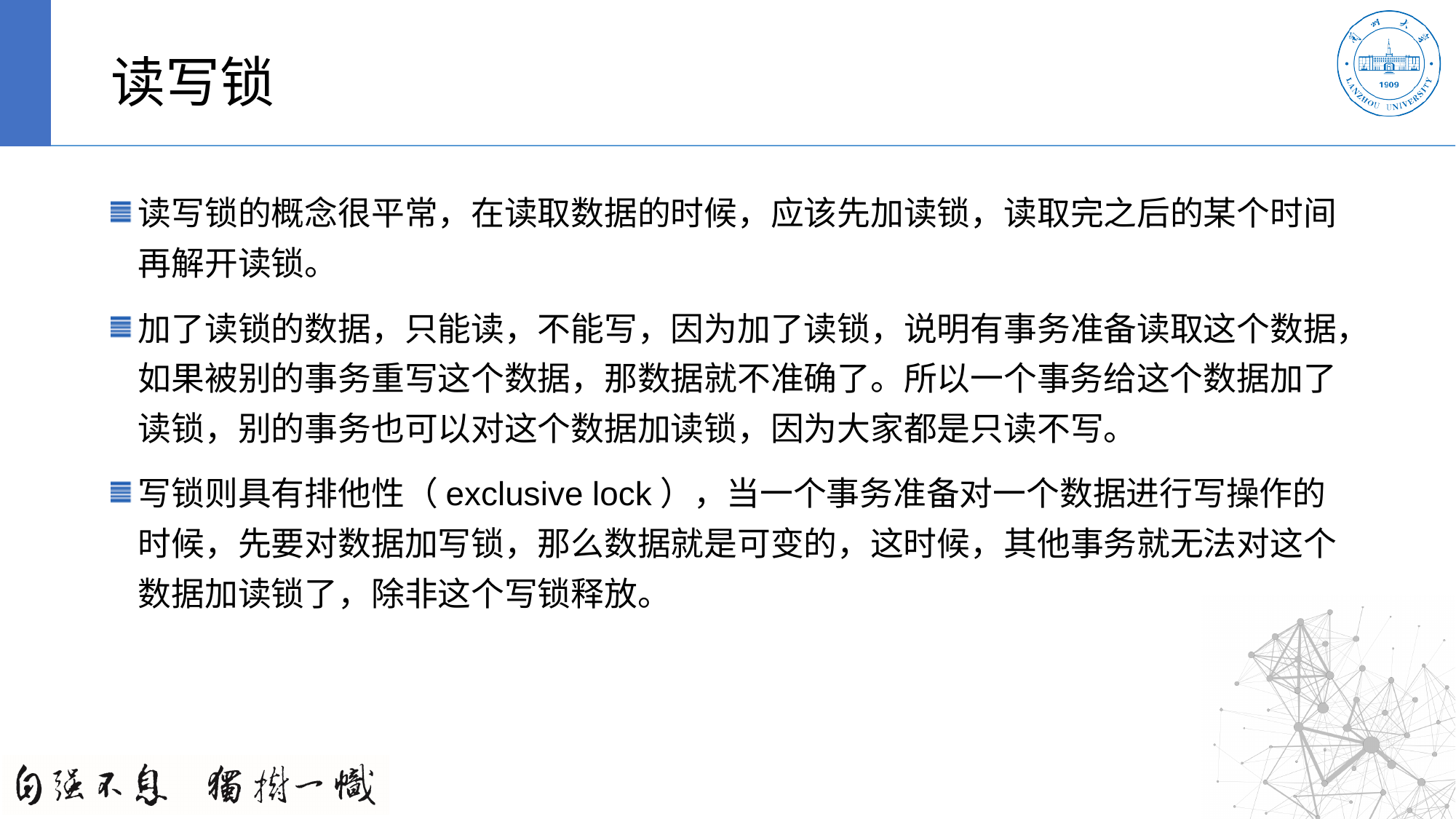

# 读写锁
读写锁的概念很平常，在读取数据的时候，应该先加读锁，读取完之后的某个时间再解开读锁。
加了读锁的数据，只能读，不能写，因为加了读锁，说明有事务准备读取这个数据，如果被别的事务重写这个数据，那数据就不准确了。所以一个事务给这个数据加了读锁，别的事务也可以对这个数据加读锁，因为大家都是只读不写。
写锁则具有排他性（exclusive lock），当一个事务准备对一个数据进行写操作的时候，先要对数据加写锁，那么数据就是可变的，这时候，其他事务就无法对这个数据加读锁了，除非这个写锁释放。